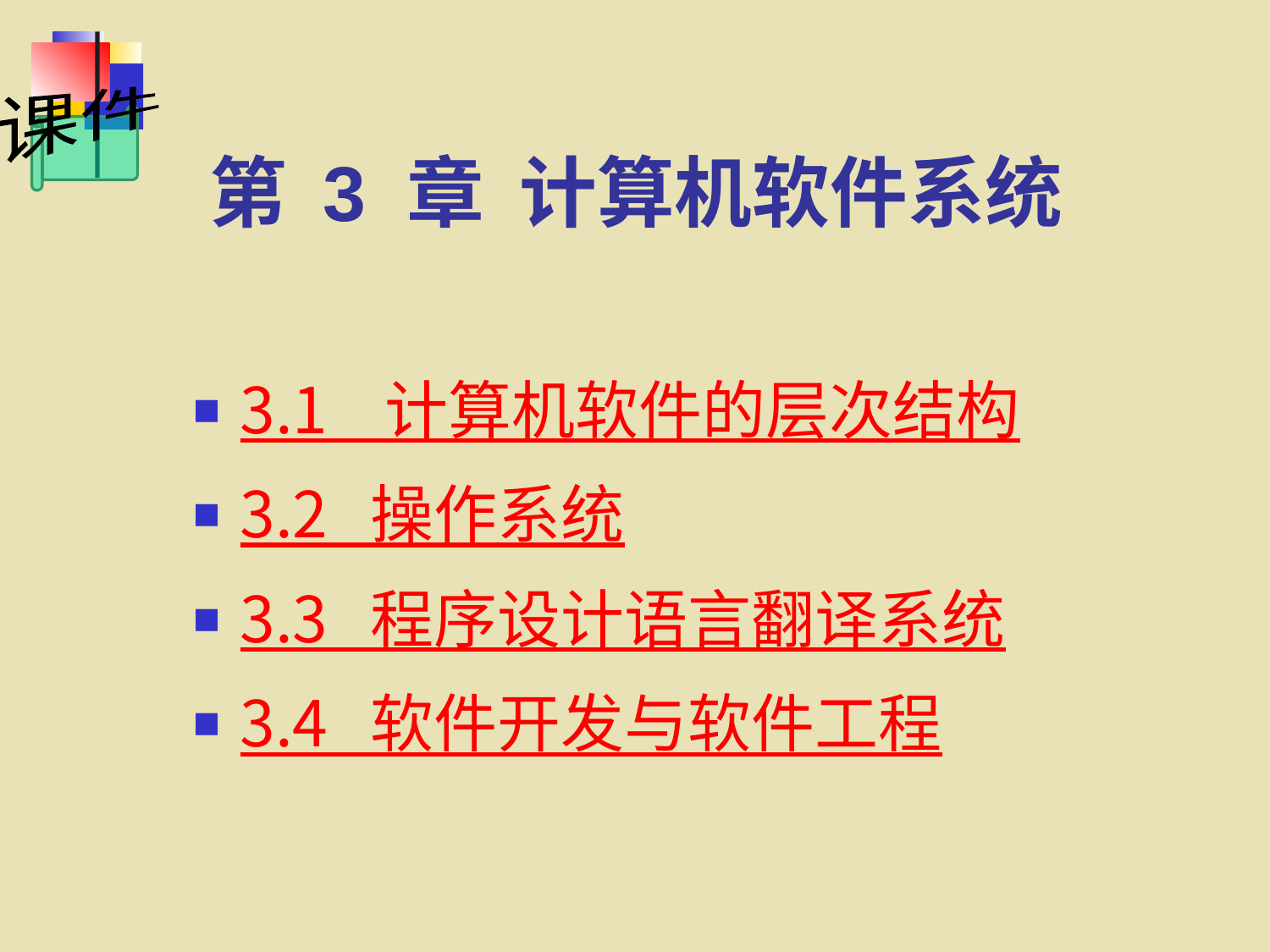

# 第 3 章  计算机软件系统

3.1    计算机软件的层次结构
3.2   操作系统
3.3   程序设计语言翻译系统
3.4   软件开发与软件工程